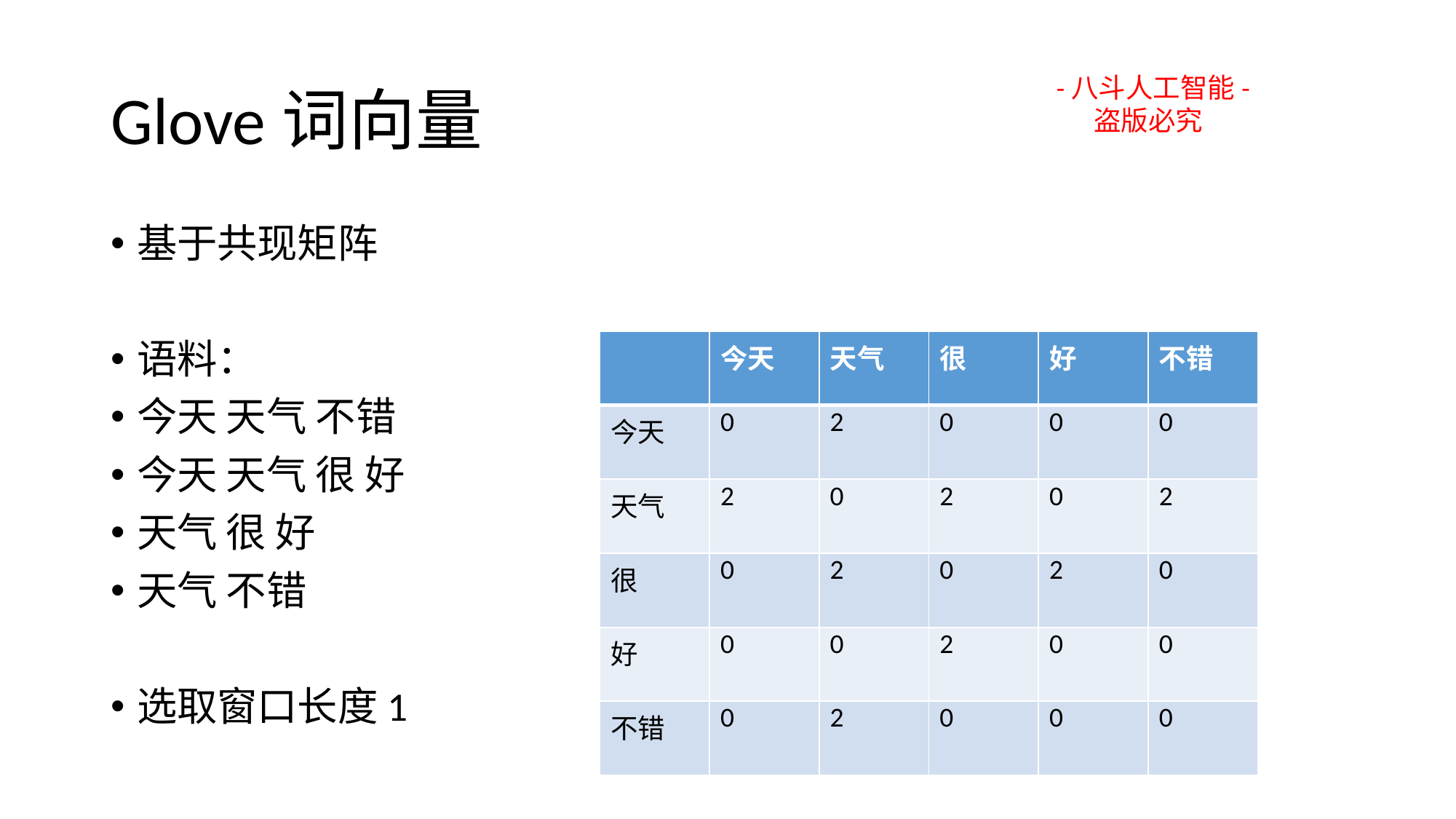

# Glove词向量
-八斗人工智能-
     盗版必究
基于共现矩阵

语料：
今天 天气 不错
今天 天气 很 好
天气 很 好
天气 不错

选取窗口长度1
|  | 今天 | 天气 | 很 | 好 | 不错 |
| --- | --- | --- | --- | --- | --- |
| 今天 | 0 | 2 | 0 | 0 | 0 |
| 天气 | 2 | 0 | 2 | 0 | 2 |
| 很 | 0 | 2 | 0 | 2 | 0 |
| 好 | 0 | 0 | 2 | 0 | 0 |
| 不错 | 0 | 2 | 0 | 0 | 0 |